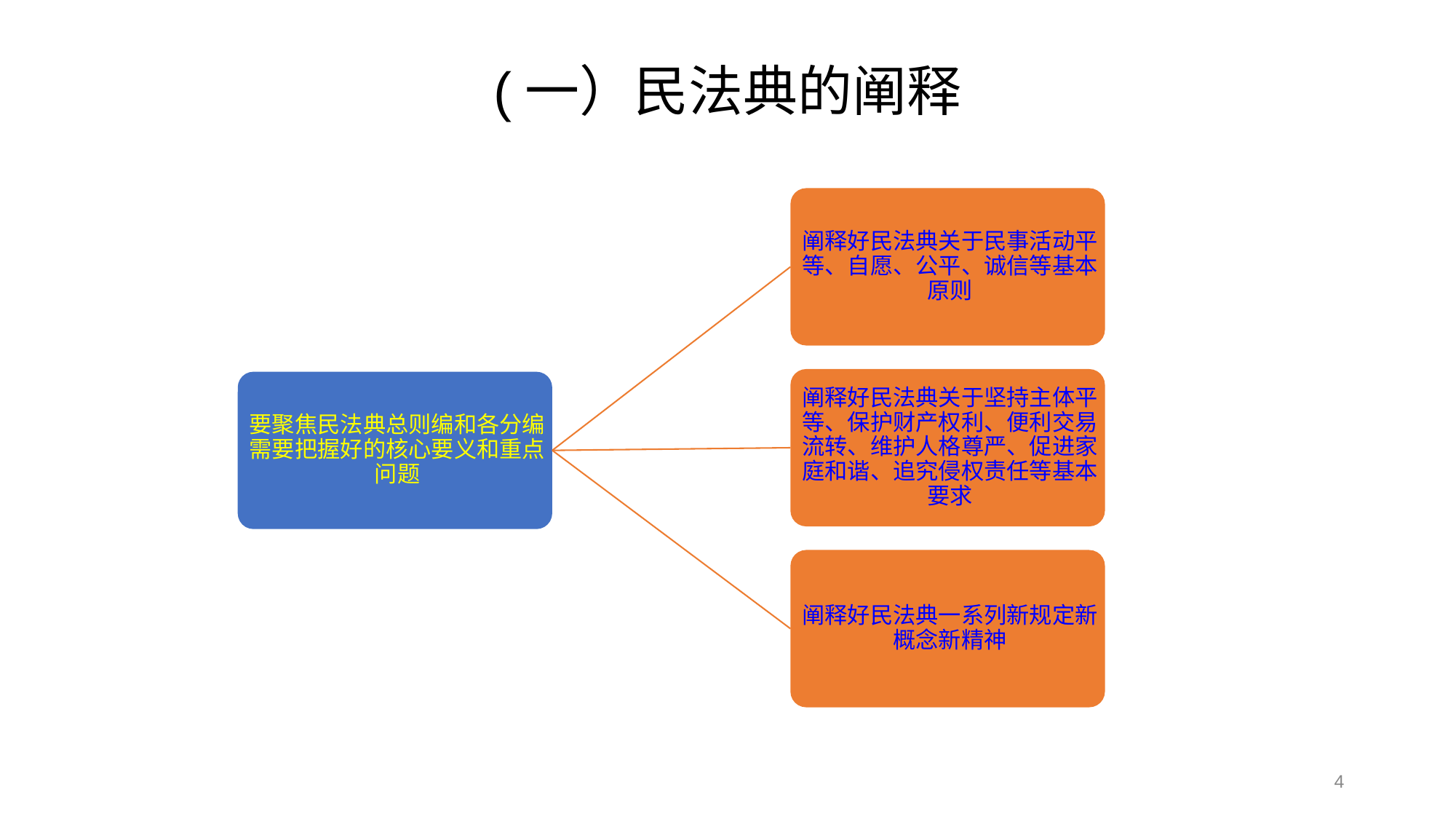

# (一）民法典的阐释
要聚焦民法典总则编和各分编需要把握好的核心要义和重点问题

阐释好民法典关于民事活动平等、自愿、公平、诚信等基本原则

阐释好民法典关于坚持主体平等、保护财产权利、便利交易流转、维护人格尊严、促进家庭和谐、追究侵权责任等基本要求

阐释好民法典一系列新规定新概念新精神
4